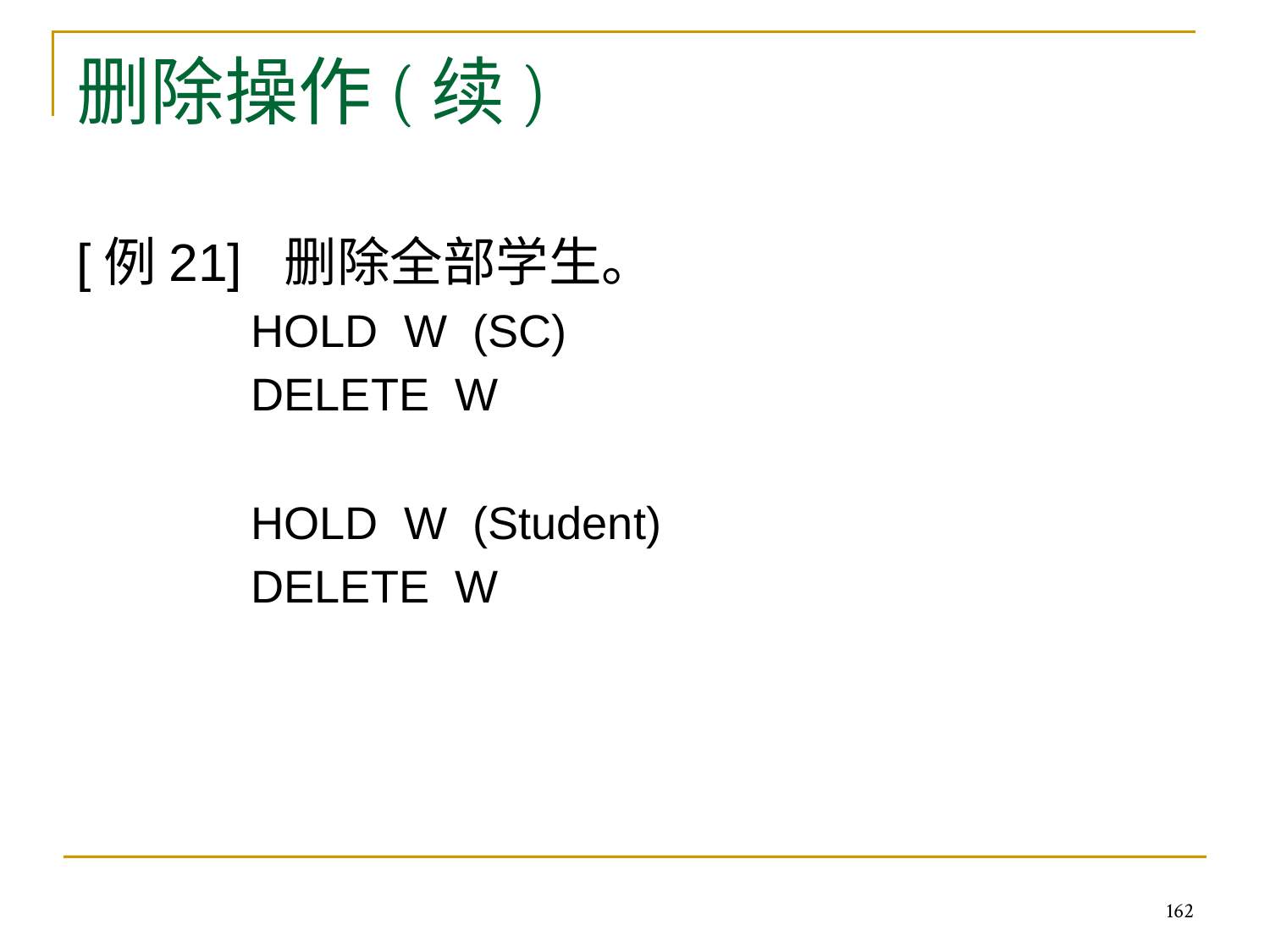

# 删除操作(续)
[例21]  删除全部学生。
          HOLD  W  (SC)
          DELETE  W

          HOLD  W  (Student)
          DELETE  W
162